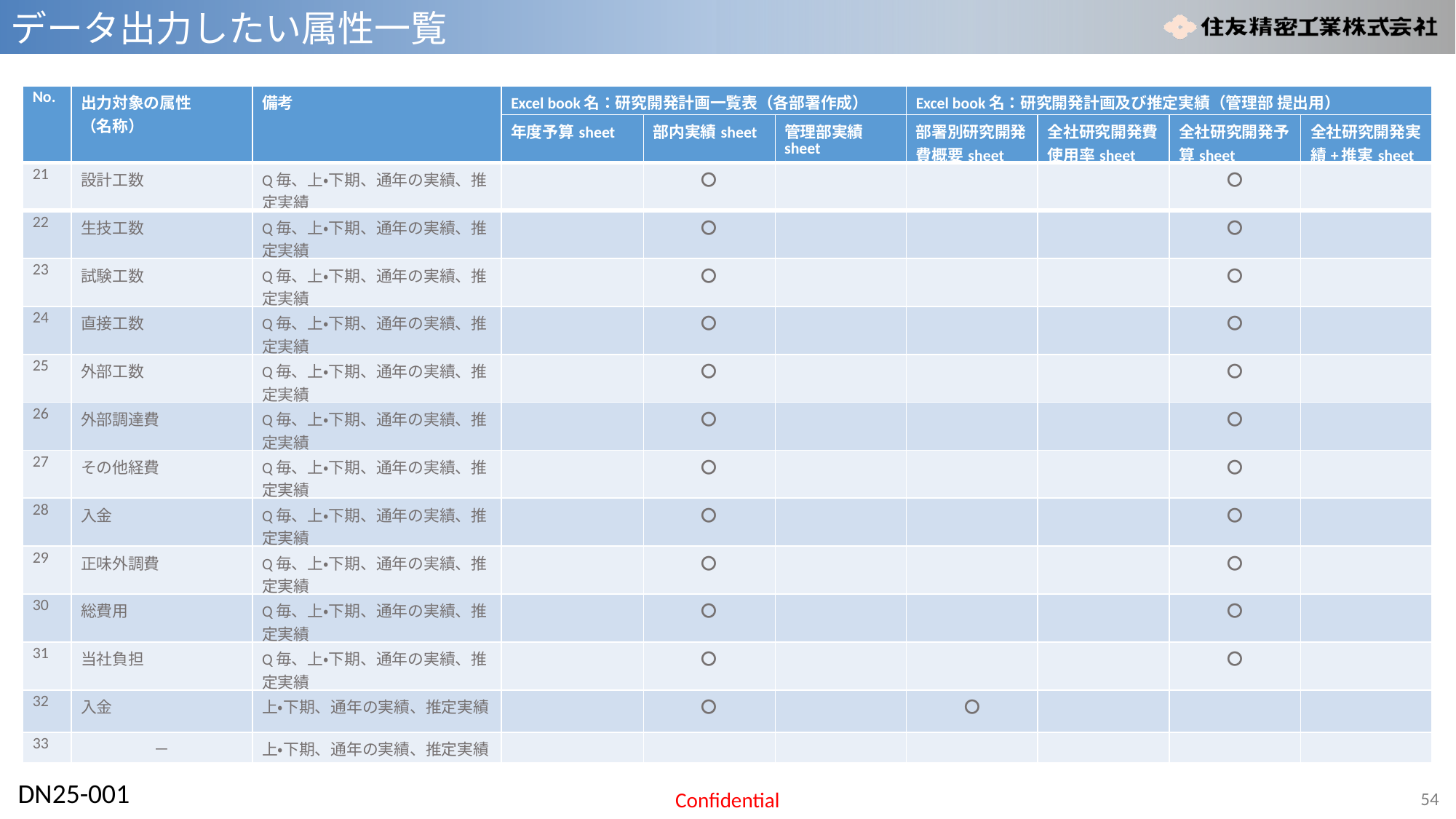

データ出力したい属性一覧
| No. | 出力対象の属性 （名称） | 備考 | Excel book名：研究開発計画一覧表（各部署作成） |  |  | Excel book名：研究開発計画及び推定実績（管理部 提出用） |  |  |  |
| --- | --- | --- | --- | --- | --- | --- | --- | --- | --- |
|  |  |  | 年度予算sheet | 部内実績sheet | 管理部実績 sheet | 部署別研究開発費概要sheet | 全社研究開発費使用率sheet | 全社研究開発予算sheet | 全社研究開発実績+推実sheet |
| 21 | 設計工数 | Q毎、上・下期、通年の実績、推定実績 |  | 〇 |  |  |  | 〇 |  |
| 22 | 生技工数 | Q毎、上・下期、通年の実績、推定実績 |  | 〇 |  |  |  | 〇 |  |
| 23 | 試験工数 | Q毎、上・下期、通年の実績、推定実績 |  | 〇 |  |  |  | 〇 |  |
| 24 | 直接工数 | Q毎、上・下期、通年の実績、推定実績 |  | 〇 |  |  |  | 〇 |  |
| 25 | 外部工数 | Q毎、上・下期、通年の実績、推定実績 |  | 〇 |  |  |  | 〇 |  |
| 26 | 外部調達費 | Q毎、上・下期、通年の実績、推定実績 |  | 〇 |  |  |  | 〇 |  |
| 27 | その他経費 | Q毎、上・下期、通年の実績、推定実績 |  | 〇 |  |  |  | 〇 |  |
| 28 | 入金 | Q毎、上・下期、通年の実績、推定実績 |  | 〇 |  |  |  | 〇 |  |
| 29 | 正味外調費 | Q毎、上・下期、通年の実績、推定実績 |  | 〇 |  |  |  | 〇 |  |
| 30 | 総費用 | Q毎、上・下期、通年の実績、推定実績 |  | 〇 |  |  |  | 〇 |  |
| 31 | 当社負担 | Q毎、上・下期、通年の実績、推定実績 |  | 〇 |  |  |  | 〇 |  |
| 32 | 入金 | 上・下期、通年の実績、推定実績 |  | 〇 |  | 〇 |  |  |  |
| 33 | － | 上・下期、通年の実績、推定実績 |  |  |  |  |  |  |  |